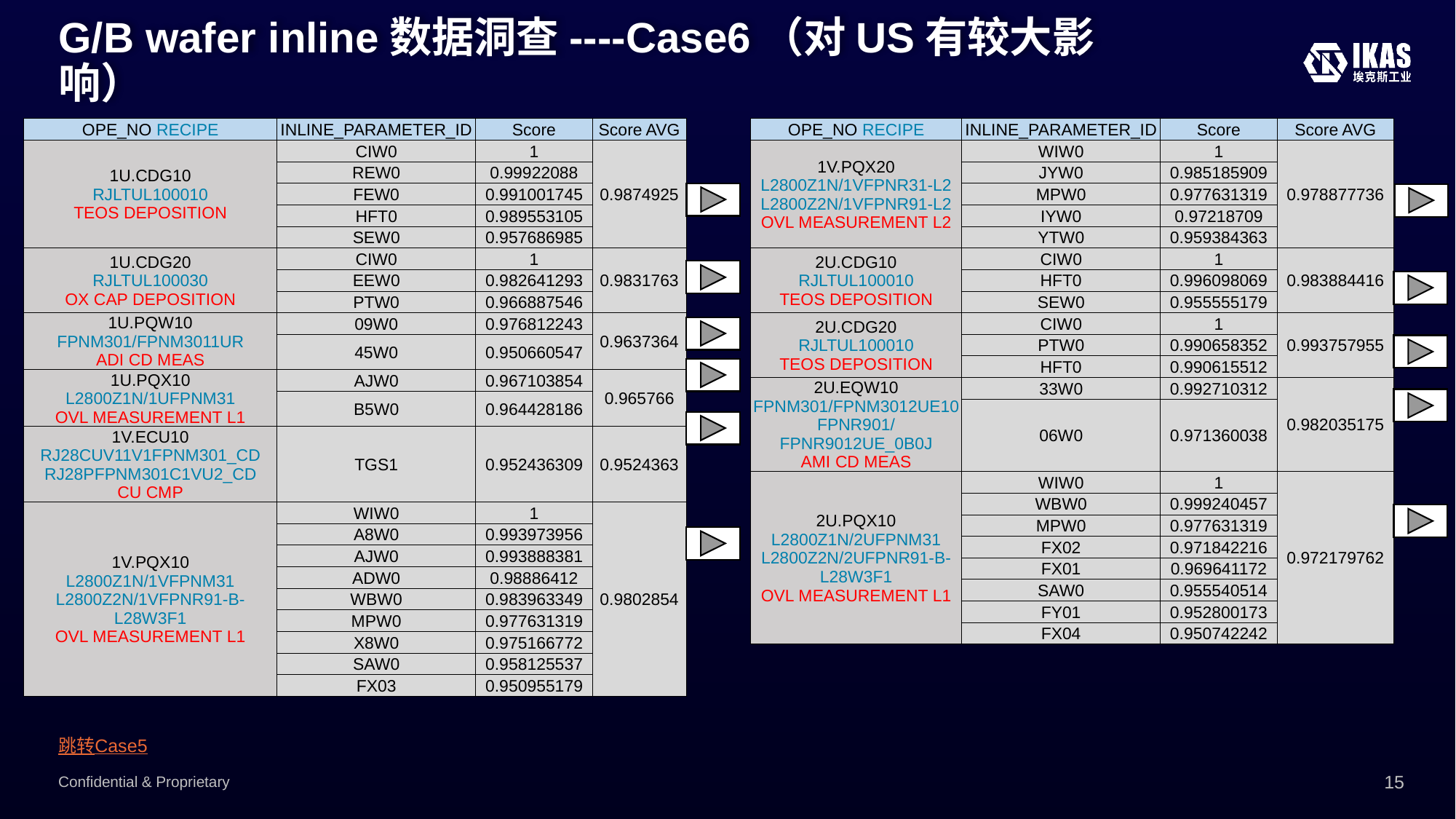

# G/B wafer inline数据洞查----Case6（对US有较大影响）
| OPE\_NO RECIPE | INLINE\_PARAMETER\_ID | Score | Score AVG |
| --- | --- | --- | --- |
| 1U.CDG10 RJLTUL100010 TEOS DEPOSITION | CIW0 | 1 | 0.9874925 |
|  | REW0 | 0.99922088 |  |
|  | FEW0 | 0.991001745 |  |
|  | HFT0 | 0.989553105 |  |
|  | SEW0 | 0.957686985 |  |
| 1U.CDG20 RJLTUL100030 OX CAP DEPOSITION | CIW0 | 1 | 0.9831763 |
|  | EEW0 | 0.982641293 |  |
|  | PTW0 | 0.966887546 |  |
| 1U.PQW10 FPNM301/FPNM3011UR ADI CD MEAS | 09W0 | 0.976812243 | 0.9637364 |
|  | 45W0 | 0.950660547 |  |
| 1U.PQX10 L2800Z1N/1UFPNM31 OVL MEASUREMENT L1 | AJW0 | 0.967103854 | 0.965766 |
|  | B5W0 | 0.964428186 |  |
| 1V.ECU10 RJ28CUV11V1FPNM301\_CD RJ28PFPNM301C1VU2\_CD CU CMP | TGS1 | 0.952436309 | 0.9524363 |
| 1V.PQX10 L2800Z1N/1VFPNM31 L2800Z2N/1VFPNR91-B-L28W3F1 OVL MEASUREMENT L1 | WIW0 | 1 | 0.9802854 |
|  | A8W0 | 0.993973956 |  |
|  | AJW0 | 0.993888381 |  |
|  | ADW0 | 0.98886412 |  |
|  | WBW0 | 0.983963349 |  |
|  | MPW0 | 0.977631319 |  |
|  | X8W0 | 0.975166772 |  |
|  | SAW0 | 0.958125537 |  |
|  | FX03 | 0.950955179 |  |
| OPE\_NO RECIPE | INLINE\_PARAMETER\_ID | Score | Score AVG |
| --- | --- | --- | --- |
| 1V.PQX20 L2800Z1N/1VFPNR31-L2 L2800Z2N/1VFPNR91-L2 OVL MEASUREMENT L2 | WIW0 | 1 | 0.978877736 |
|  | JYW0 | 0.985185909 |  |
|  | MPW0 | 0.977631319 |  |
|  | IYW0 | 0.97218709 |  |
|  | YTW0 | 0.959384363 |  |
| 2U.CDG10 RJLTUL100010 TEOS DEPOSITION | CIW0 | 1 | 0.983884416 |
|  | HFT0 | 0.996098069 |  |
|  | SEW0 | 0.955555179 |  |
| 2U.CDG20 RJLTUL100010 TEOS DEPOSITION | CIW0 | 1 | 0.993757955 |
|  | PTW0 | 0.990658352 |  |
|  | HFT0 | 0.990615512 |  |
| 2U.EQW10 FPNM301/FPNM3012UE10 FPNR901/FPNR9012UE\_0B0J AMI CD MEAS | 33W0 | 0.992710312 | 0.982035175 |
|  | 06W0 | 0.971360038 |  |
| 2U.PQX10 L2800Z1N/2UFPNM31 L2800Z2N/2UFPNR91-B-L28W3F1 OVL MEASUREMENT L1 | WIW0 | 1 | 0.972179762 |
|  | WBW0 | 0.999240457 |  |
|  | MPW0 | 0.977631319 |  |
|  | FX02 | 0.971842216 |  |
|  | FX01 | 0.969641172 |  |
|  | SAW0 | 0.955540514 |  |
|  | FY01 | 0.952800173 |  |
|  | FX04 | 0.950742242 |  |

跳转Case5